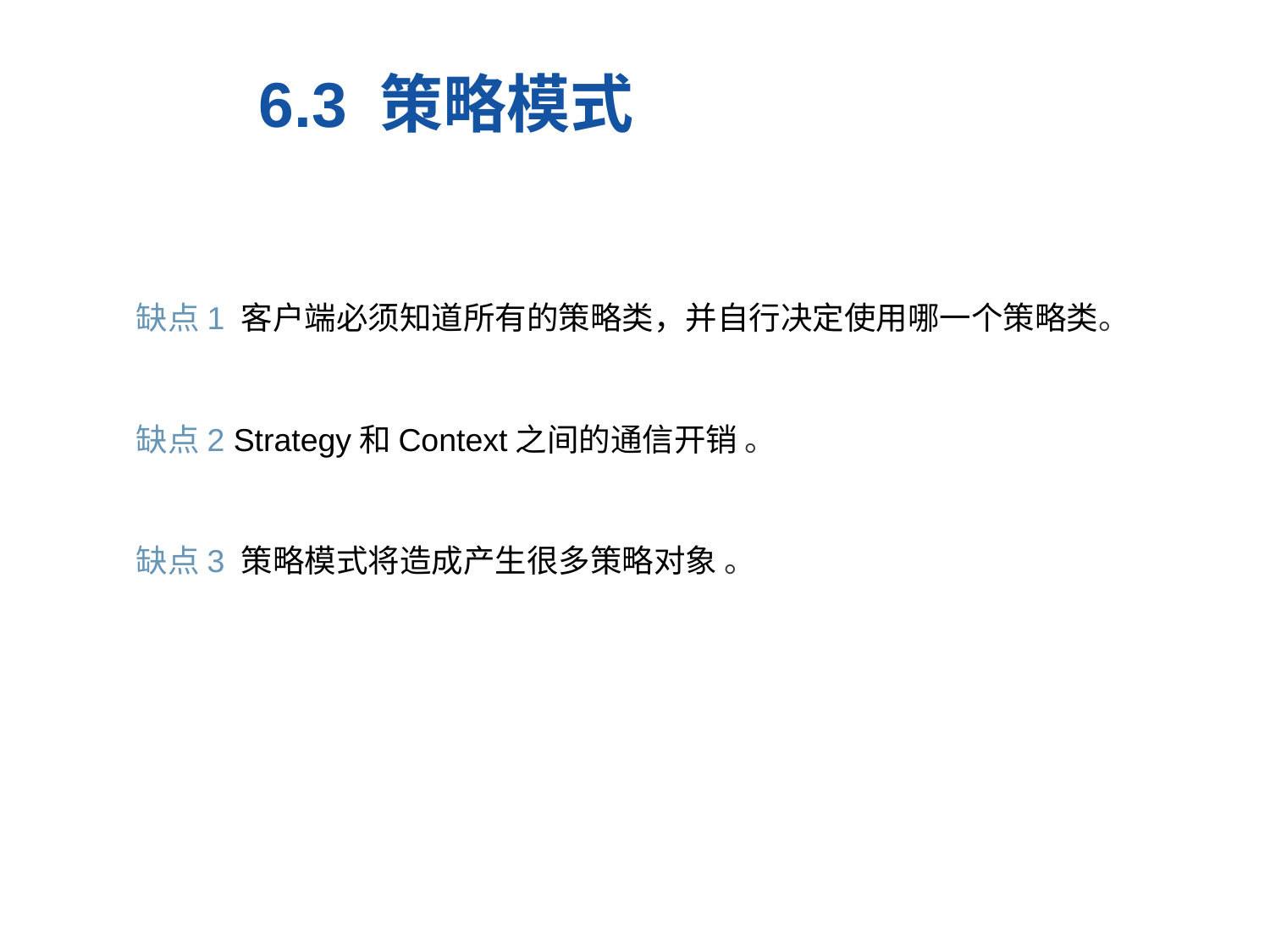

6.3 策略模式

缺点1 客户端必须知道所有的策略类，并自行决定使用哪一个策略类。

缺点2 Strategy和Context之间的通信开销 。
缺点3 策略模式将造成产生很多策略对象 。